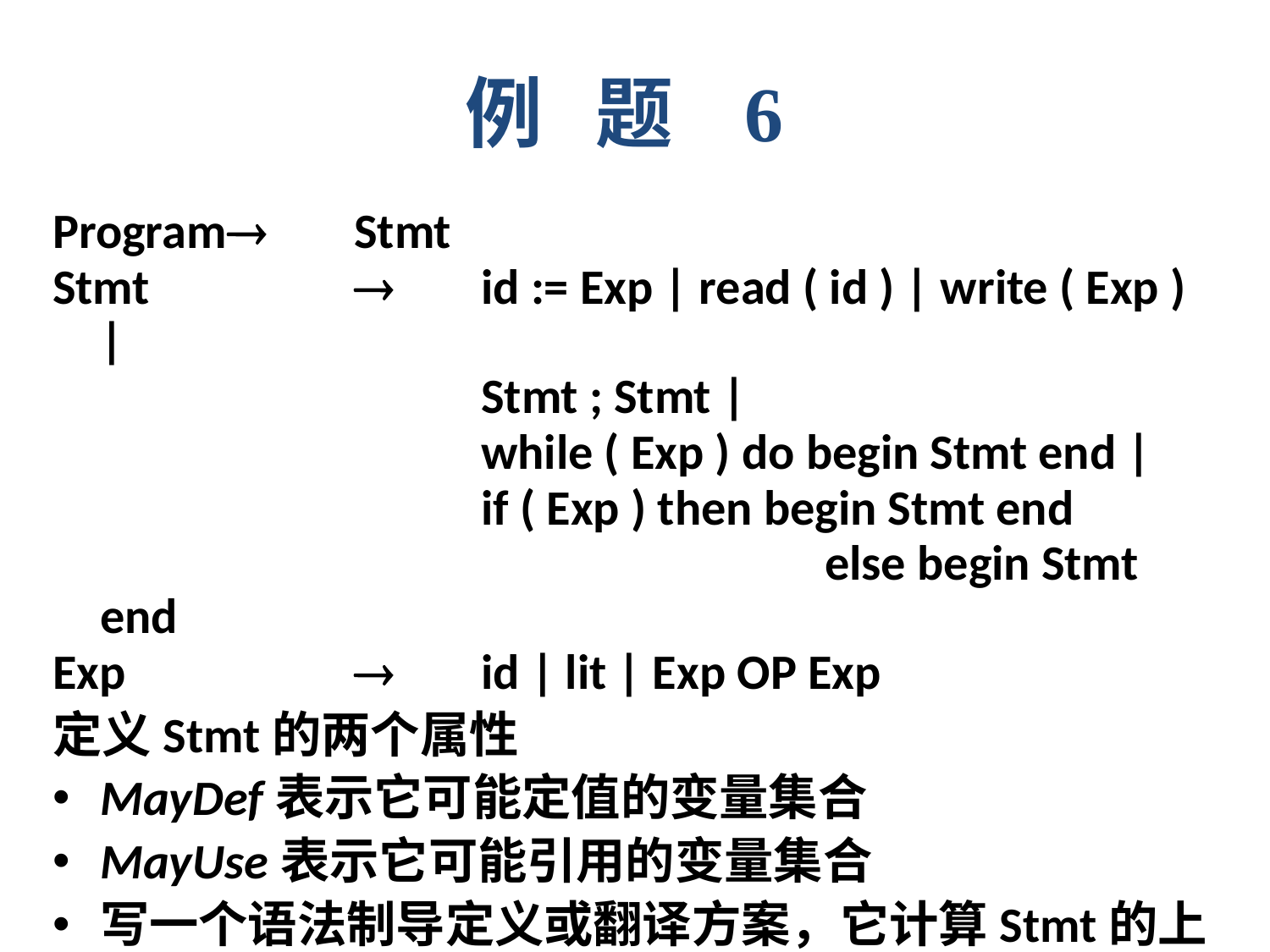

例   题   6
Program	→	Stmt
Stmt		→	id := Exp | read ( id ) | write ( Exp ) |
				Stmt ; Stmt |
				while ( Exp ) do begin Stmt end |
				if ( Exp ) then begin Stmt end
						        else begin Stmt end
Exp		→	id | lit | Exp OP Exp
定义Stmt的两个属性
MayDef表示它可能定值的变量集合
MayUse表示它可能引用的变量集合
写一个语法制导定义或翻译方案，它计算Stmt的上述MayDef和MayUse属性